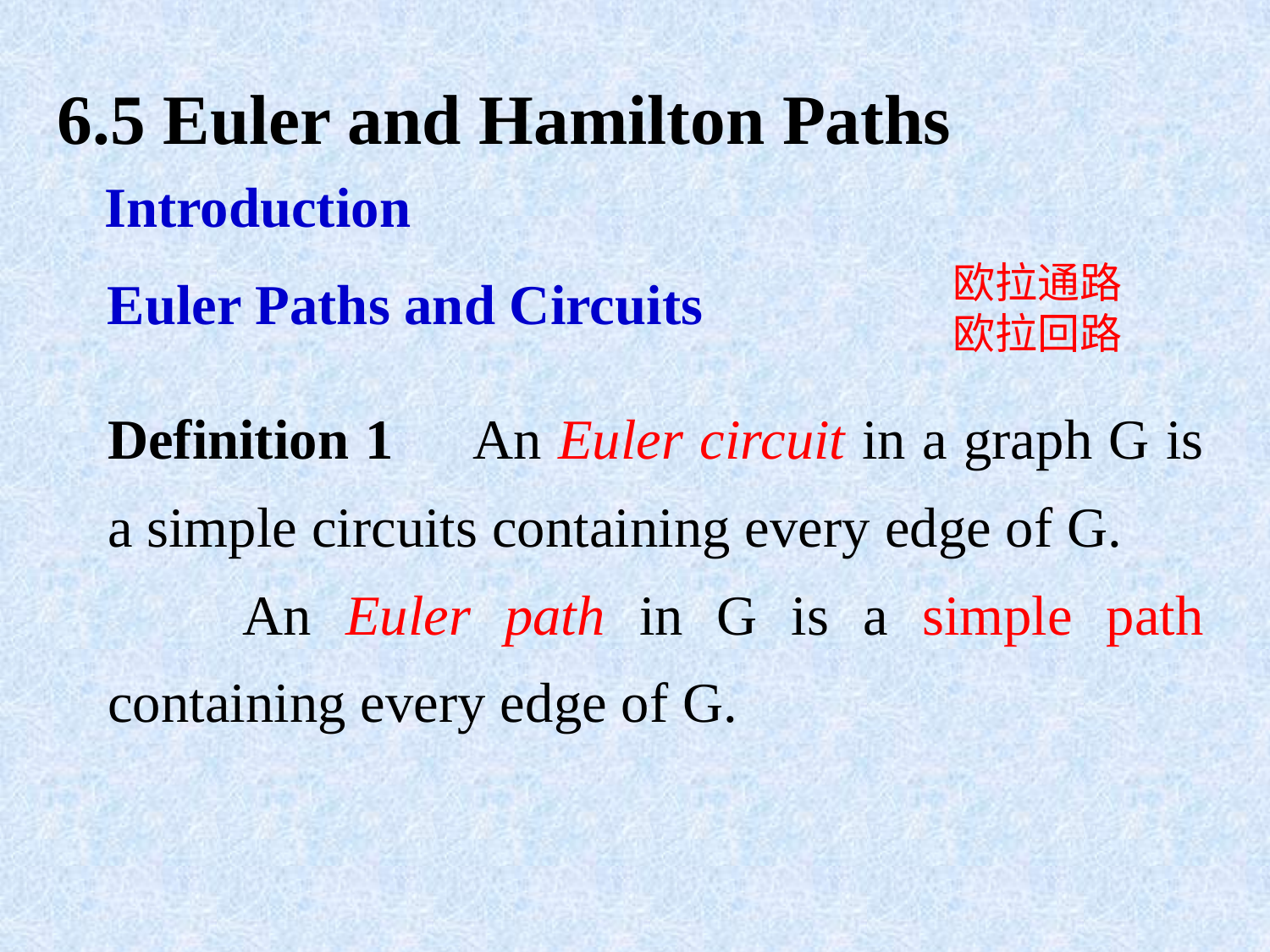

6.5 Euler and Hamilton Paths
Introduction
欧拉通路
欧拉回路
Euler Paths and Circuits
Definition 1     An Euler circuit in a graph G is a simple circuits containing every edge of G.
    An Euler path in G is a simple path containing every edge of G.